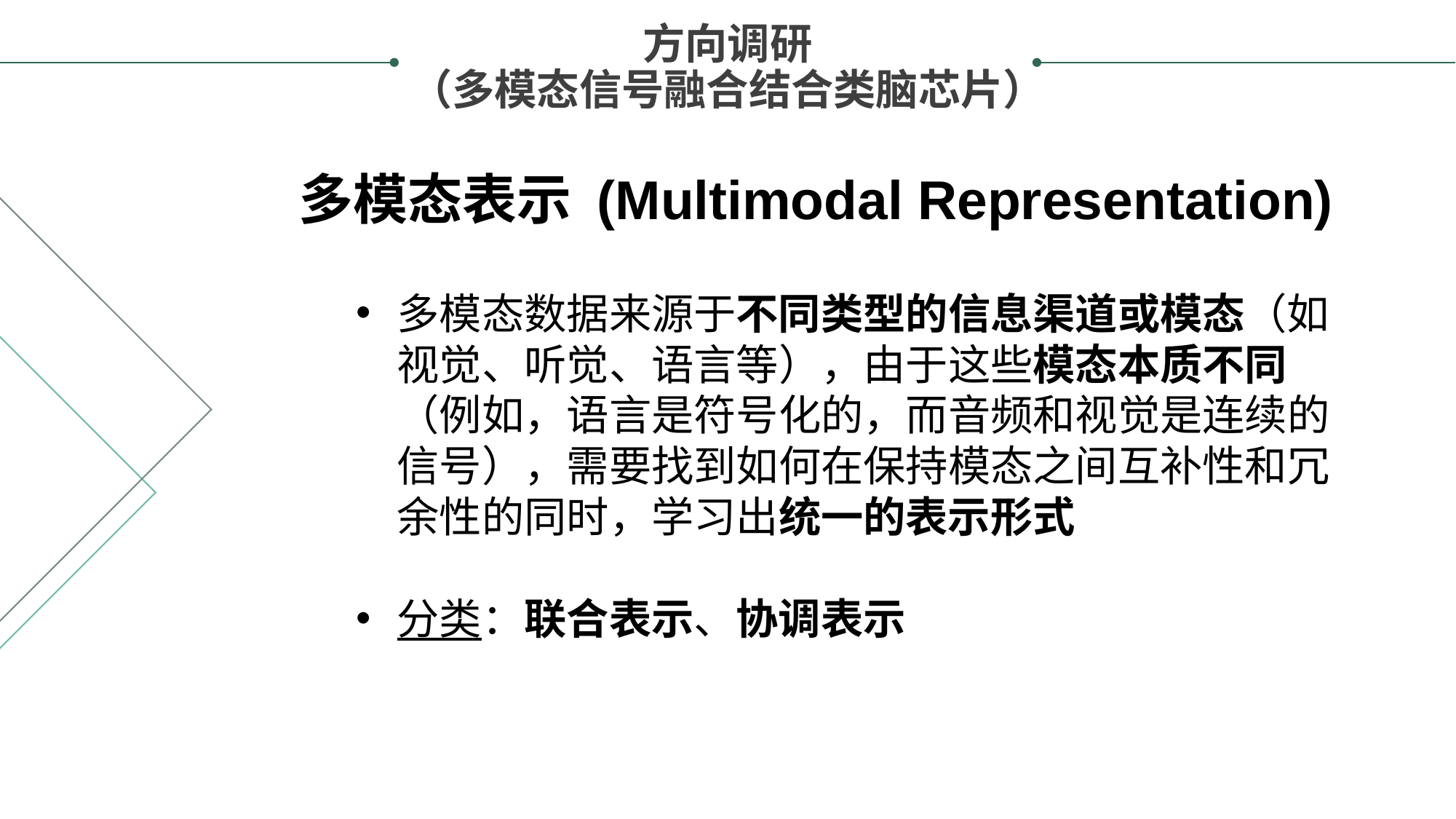

方向调研
（多模态信号融合结合类脑芯片）
多模态表示 (Multimodal Representation)

多模态数据来源于不同类型的信息渠道或模态（如视觉、听觉、语言等），由于这些模态本质不同（例如，语言是符号化的，而音频和视觉是连续的信号），需要找到如何在保持模态之间互补性和冗余性的同时，学习出统一的表示形式

分类：联合表示、协调表示